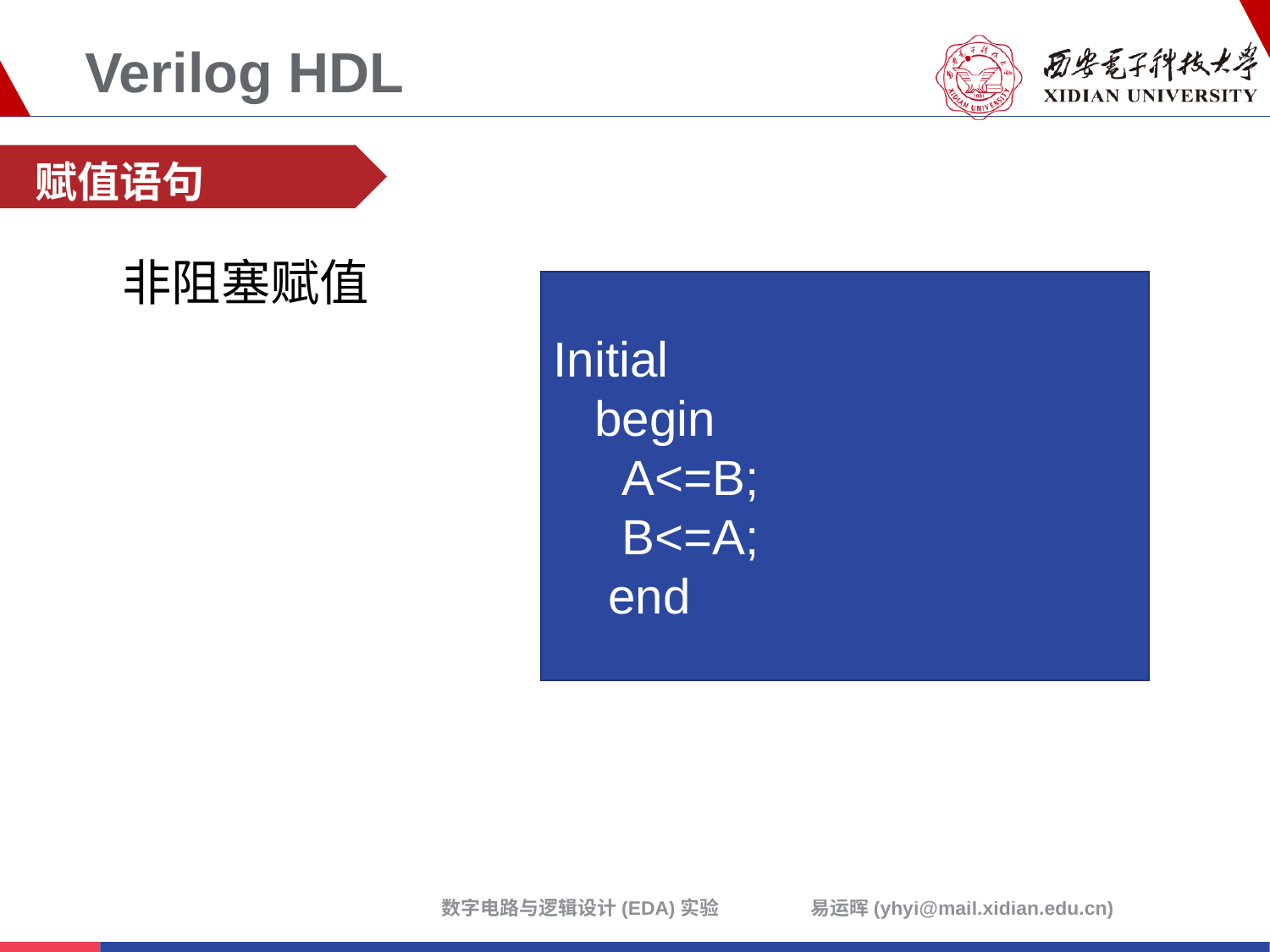

# Verilog HDL
赋值语句
非阻塞赋值

Initial
   begin
     A<=B;
     B<=A;
    end